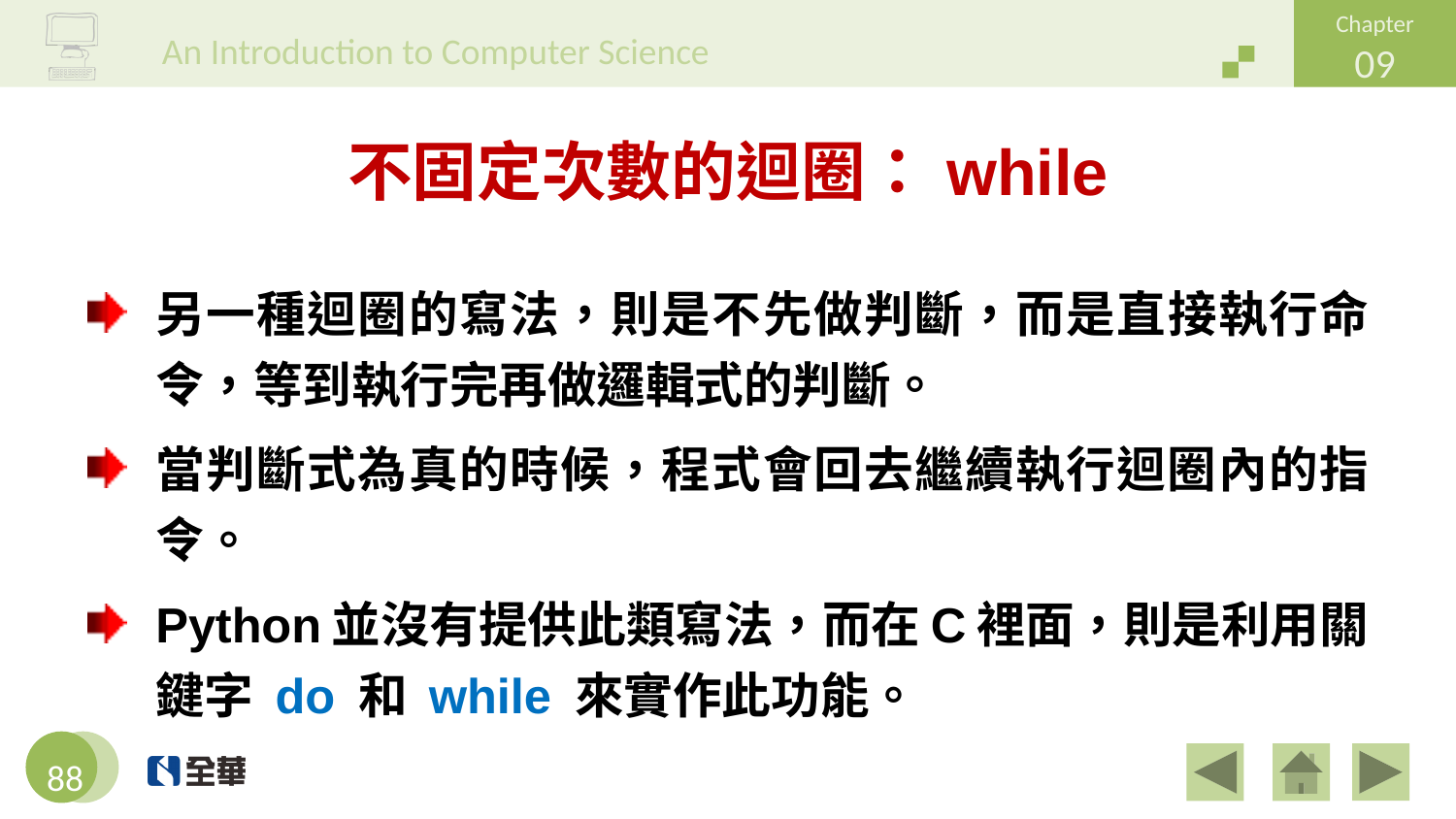

# 不固定次數的迴圈：while
另一種迴圈的寫法，則是不先做判斷，而是直接執行命令，等到執行完再做邏輯式的判斷。
當判斷式為真的時候，程式會回去繼續執行迴圈內的指令。
Python並沒有提供此類寫法，而在C裡面，則是利用關鍵字 do 和 while 來實作此功能。